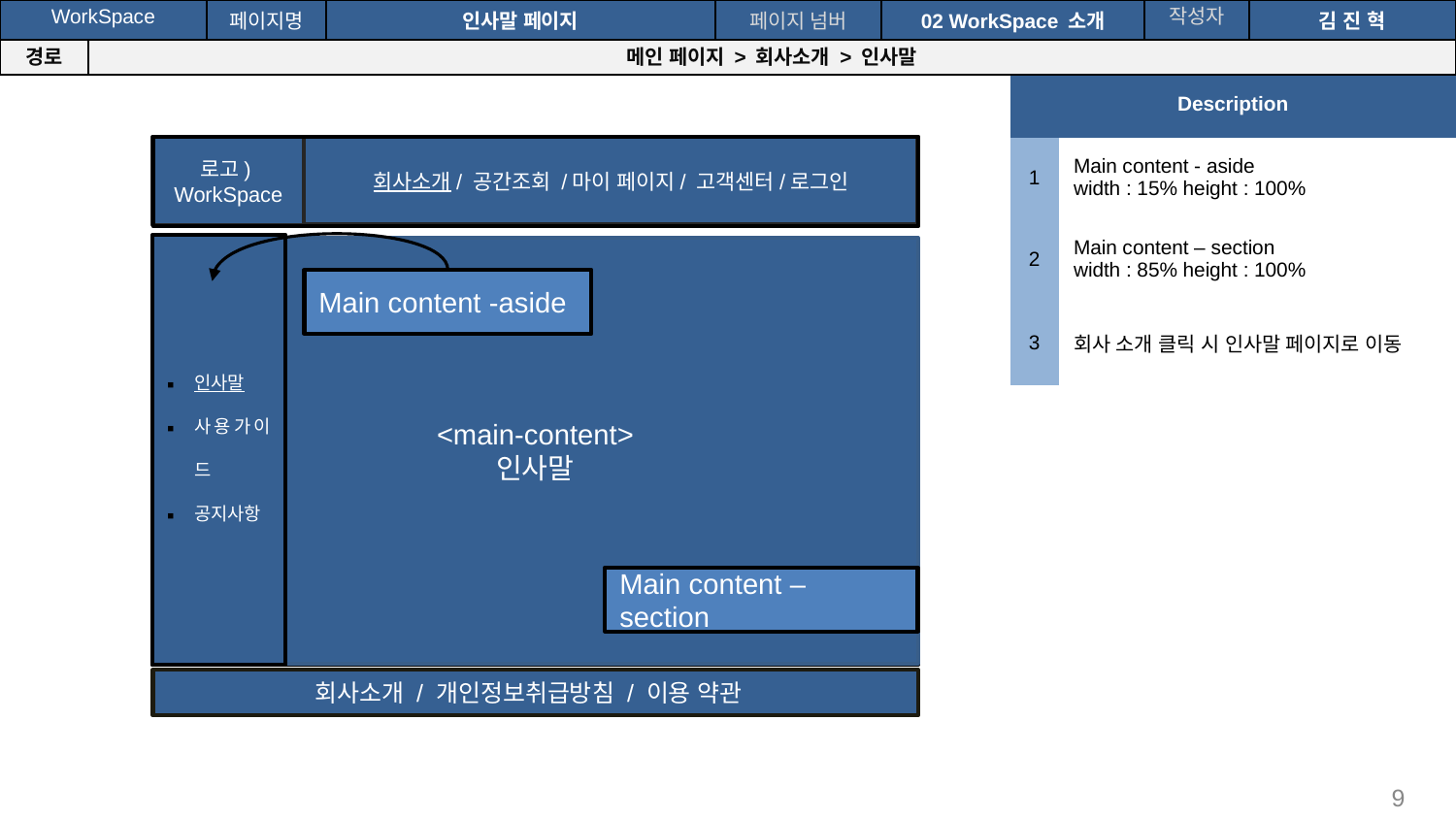

공간(오피스) 대여 시스템
| WorkSpace |  | 페이지명 | 인사말 페이지 | 페이지 넘버 | 02 WorkSpace 소개 | 작성자 | 김 진 혁 |
| --- | --- | --- | --- | --- | --- | --- | --- |
| 경로 | 메인 페이지 > 회사소개 > 인사말 |  |  |  |  |  |  |
| Description |  |
| --- | --- |
| 1 | Main content - aside width : 15% height : 100% |
| 2 | Main content – section width : 85% height : 100% |
| 3 | 회사 소개 클릭 시 인사말 페이지로 이동 |
회사소개/ 공간조회 /마이 페이지/ 고객센터/로그인
로고)
WorkSpace
회사소개 / 개인정보취급방침 / 이용 약관

인사말
사용가이드
공지사항

<main-content>
인사말

Main content -aside
Main content – section
9